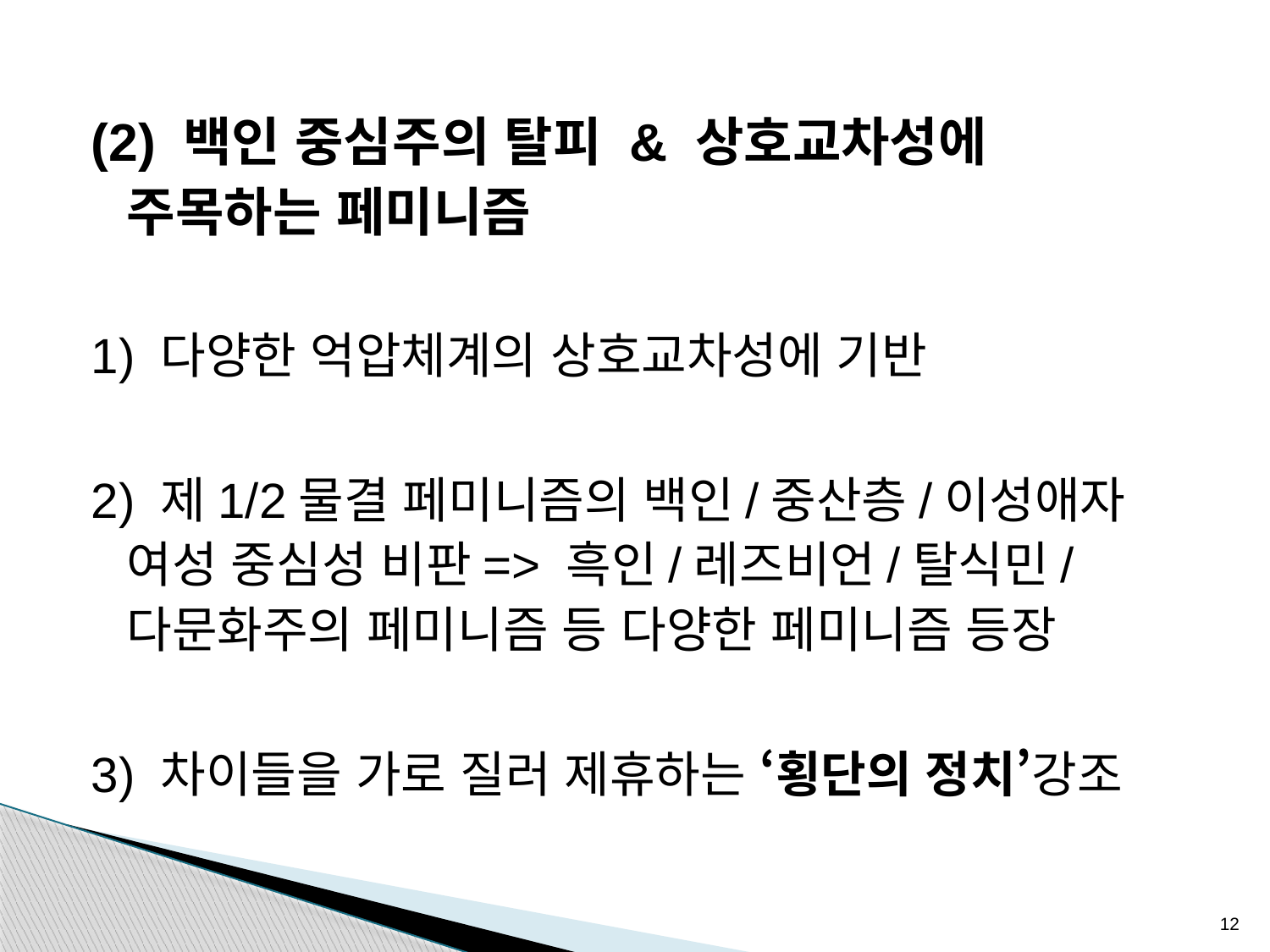

(2) 백인 중심주의 탈피 & 상호교차성에 주목하는 페미니즘

1) 다양한 억압체계의 상호교차성에 기반

2) 제1/2물결 페미니즘의 백인/중산층/이성애자 여성 중심성 비판=> 흑인/레즈비언/탈식민/  다문화주의 페미니즘 등 다양한 페미니즘 등장

3) 차이들을 가로 질러 제휴하는 ‘횡단의 정치’강조

12